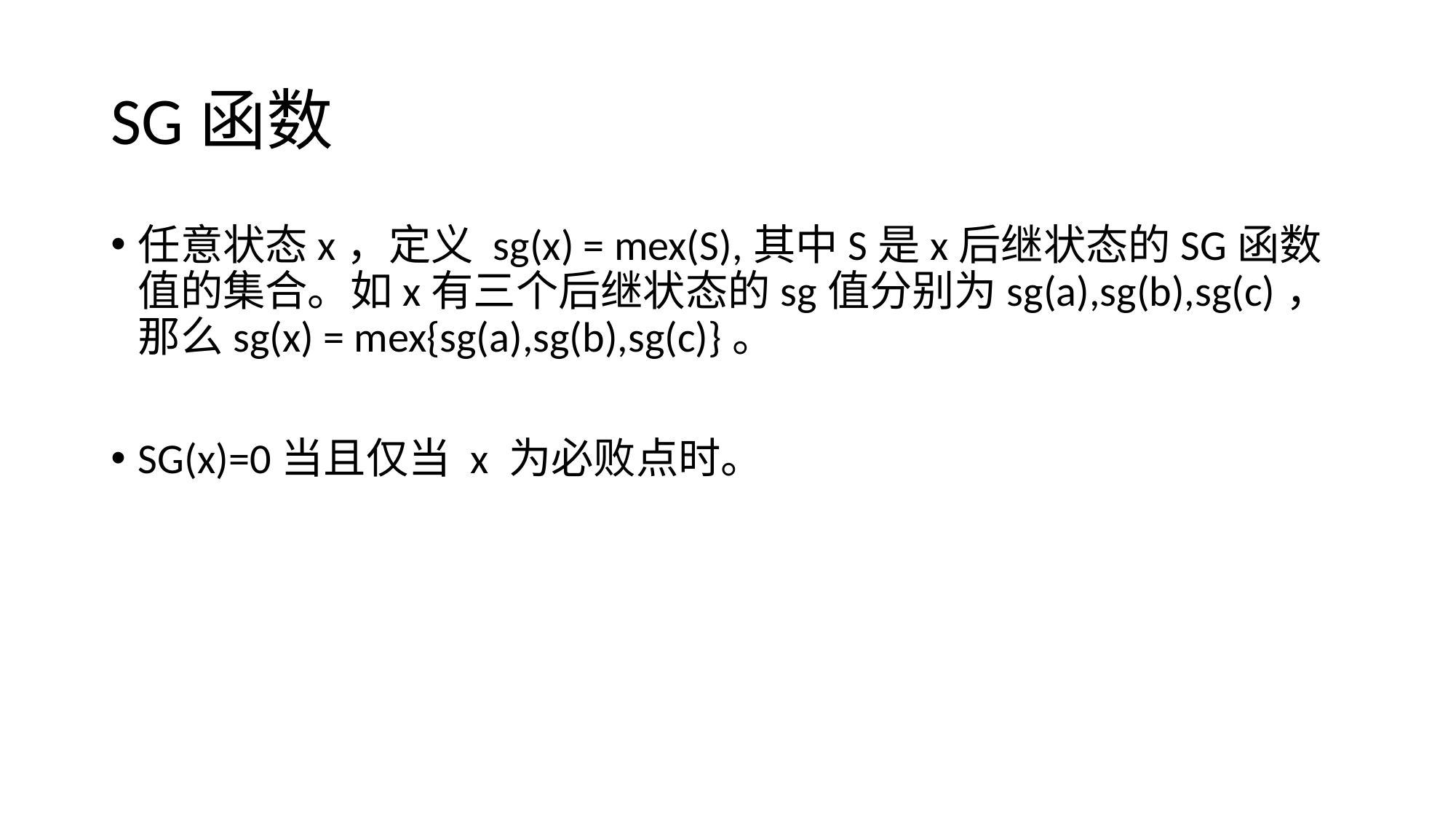

# SG函数
任意状态x，定义 sg(x) = mex(S),其中S是x后继状态的SG函数值的集合。如x有三个后继状态的sg值分别为sg(a),sg(b),sg(c)，那么sg(x) = mex{sg(a),sg(b),sg(c)}。

SG(x)=0当且仅当 x 为必败点时。